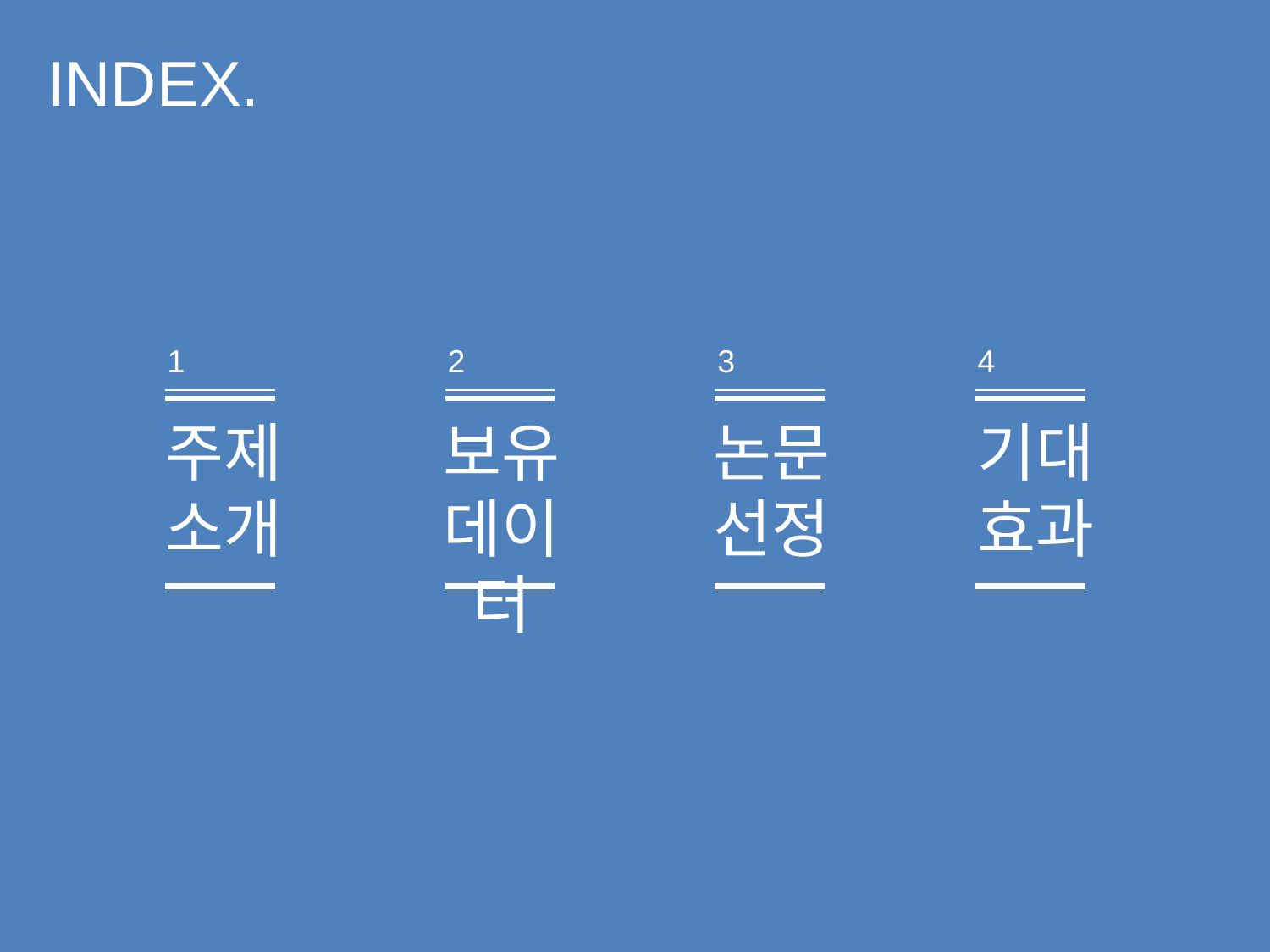

INDEX.
1
2
3
4
주제
소개
보유
데이터
논문
선정
기대
효과